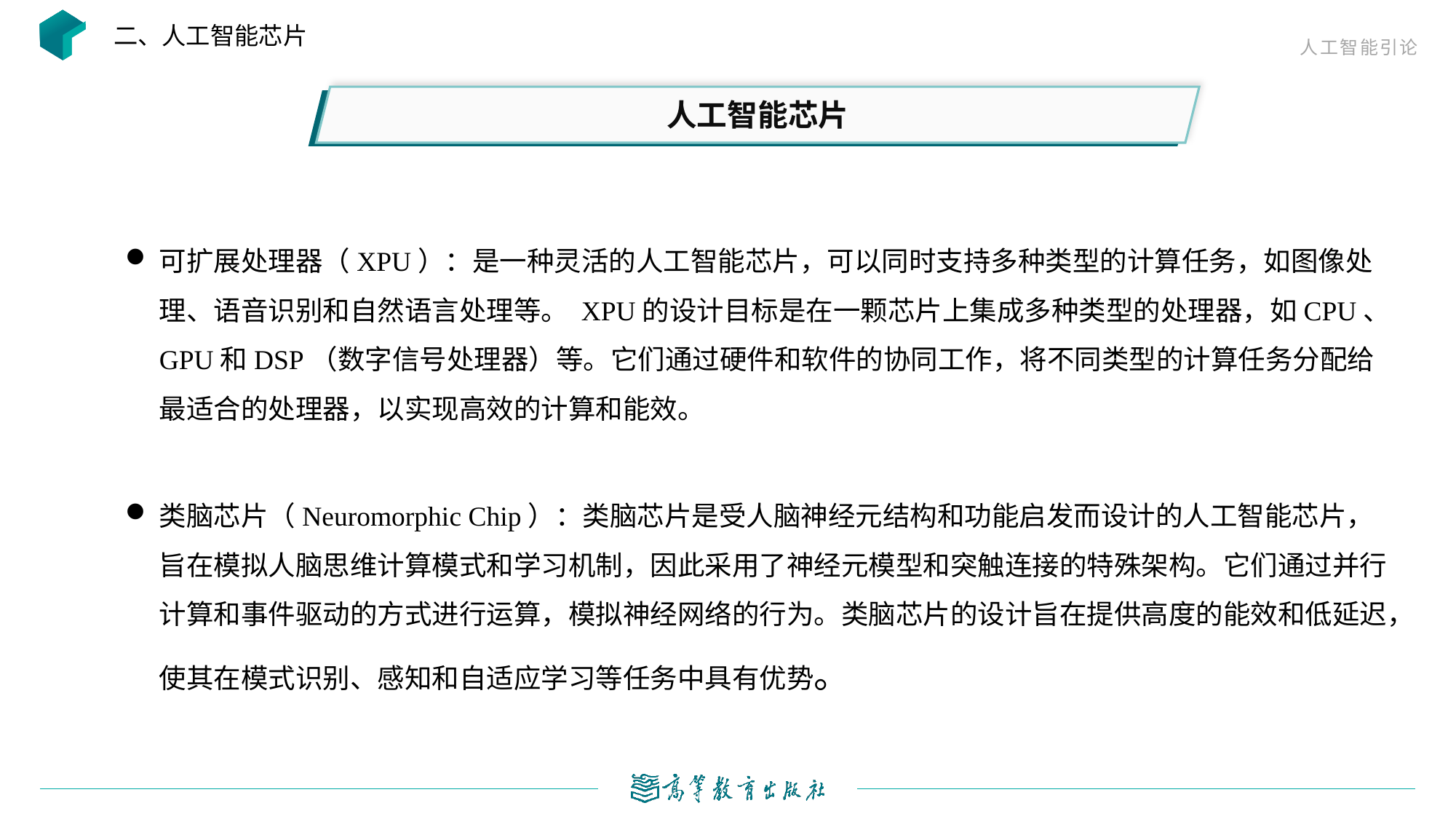

二、人工智能芯片

人工智能芯片
可扩展处理器（XPU）：是一种灵活的人工智能芯片，可以同时支持多种类型的计算任务，如图像处理、语音识别和自然语言处理等。 XPU的设计目标是在一颗芯片上集成多种类型的处理器，如CPU、GPU和DSP（数字信号处理器）等。它们通过硬件和软件的协同工作，将不同类型的计算任务分配给最适合的处理器，以实现高效的计算和能效。

类脑芯片（Neuromorphic Chip）：类脑芯片是受人脑神经元结构和功能启发而设计的人工智能芯片，旨在模拟人脑思维计算模式和学习机制，因此采用了神经元模型和突触连接的特殊架构。它们通过并行计算和事件驱动的方式进行运算，模拟神经网络的行为。类脑芯片的设计旨在提供高度的能效和低延迟，使其在模式识别、感知和自适应学习等任务中具有优势。